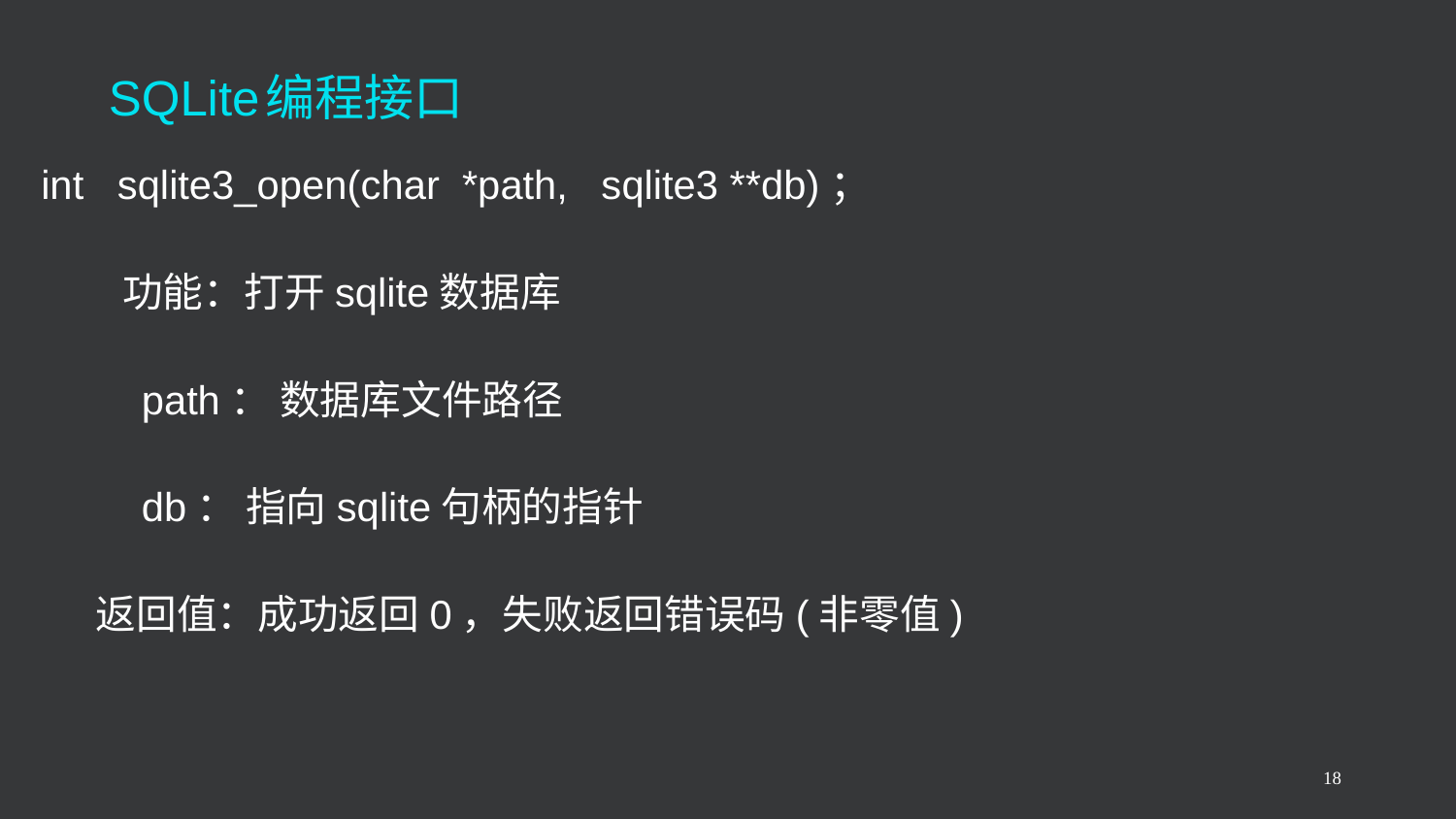

# SQLite编程接口
int   sqlite3_open(char  *path,   sqlite3 **db)；

        功能：打开sqlite数据库

         path： 数据库文件路径

         db： 指向sqlite句柄的指针

     返回值：成功返回0，失败返回错误码(非零值)

18